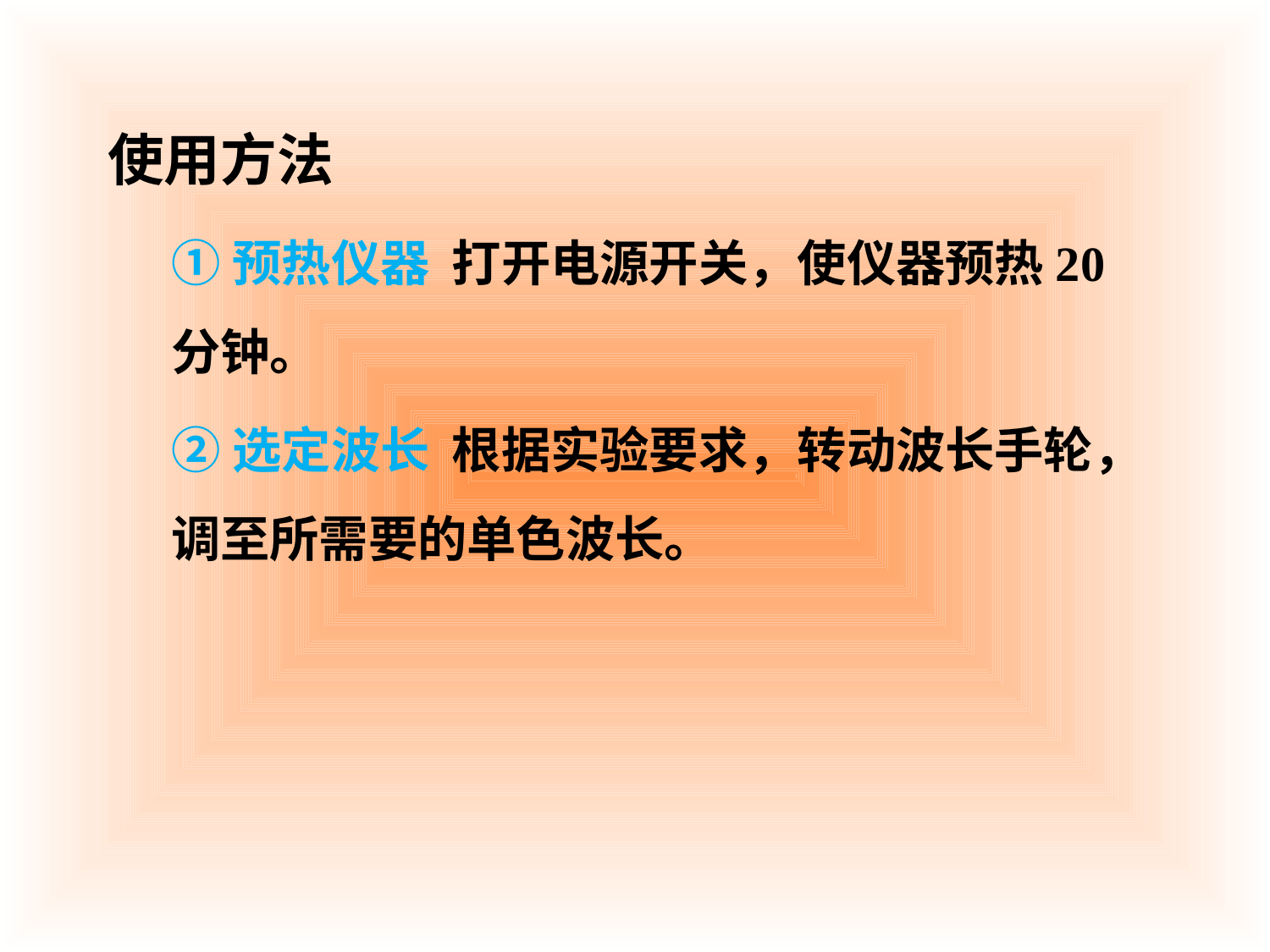

#
使用方法
①预热仪器  打开电源开关，使仪器预热20分钟。
②选定波长  根据实验要求，转动波长手轮，调至所需要的单色波长。